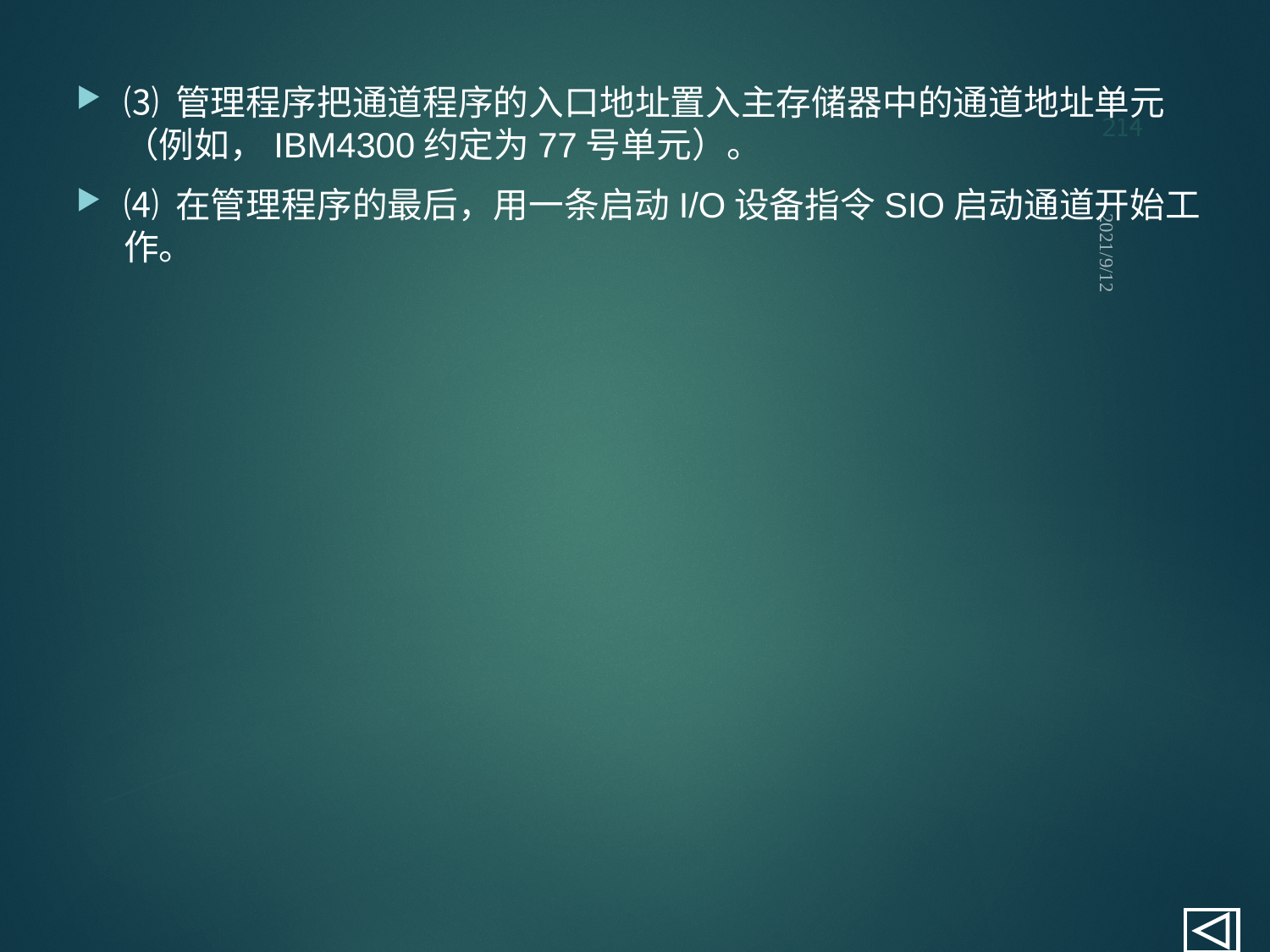

214
⑶ 管理程序把通道程序的入口地址置入主存储器中的通道地址单元（例如，IBM4300约定为77号单元）。
⑷ 在管理程序的最后，用一条启动I/O设备指令SIO启动通道开始工作。
2021/9/12